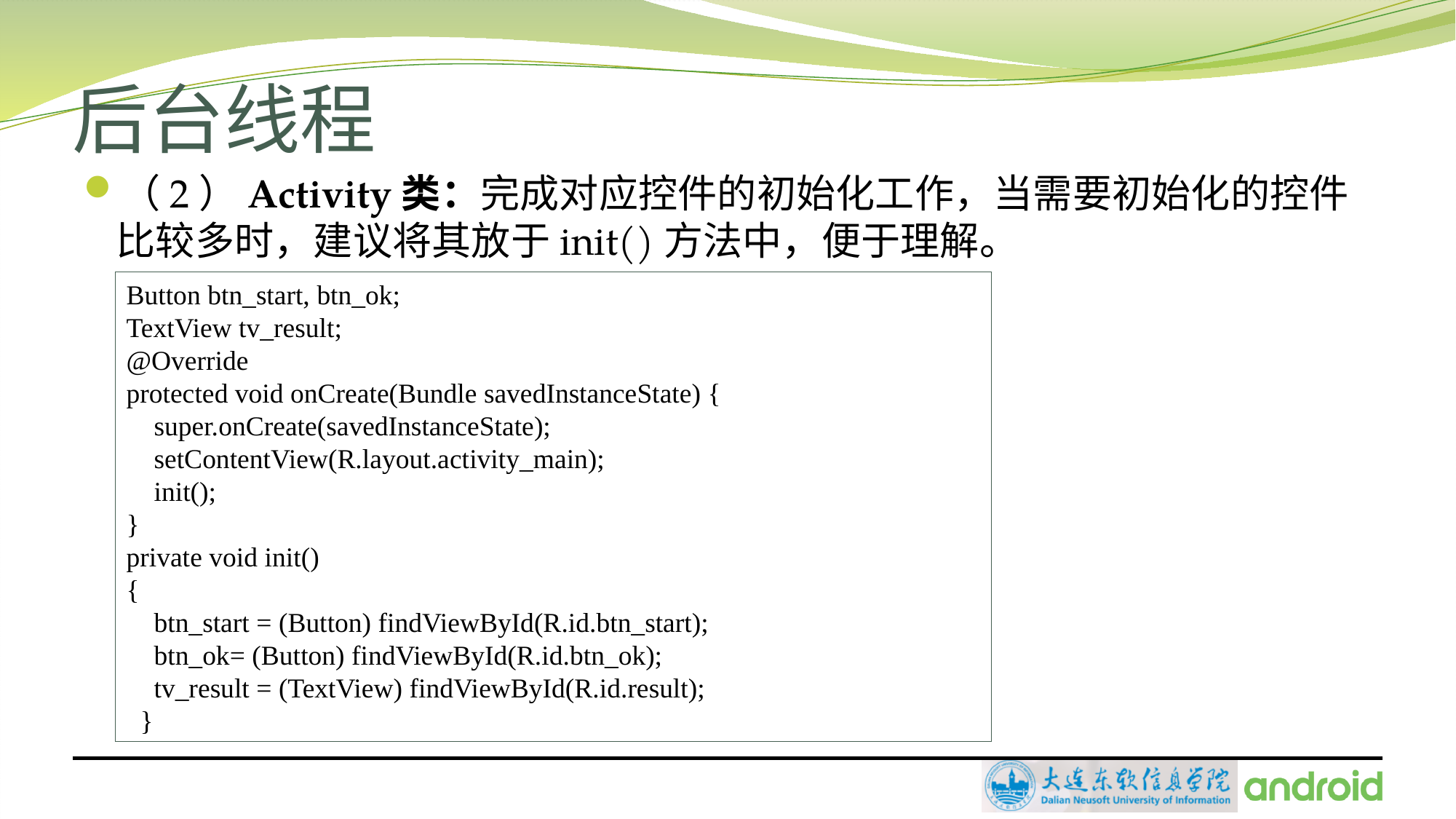

# 后台线程
（2）Activity类：完成对应控件的初始化工作，当需要初始化的控件比较多时，建议将其放于init()方法中，便于理解。
Button btn_start, btn_ok;
TextView tv_result;
@Override
protected void onCreate(Bundle savedInstanceState) {
    super.onCreate(savedInstanceState);
    setContentView(R.layout.activity_main);
    init();
}
private void init()
{
    btn_start = (Button) findViewById(R.id.btn_start);
    btn_ok= (Button) findViewById(R.id.btn_ok);
    tv_result = (TextView) findViewById(R.id.result);
  }